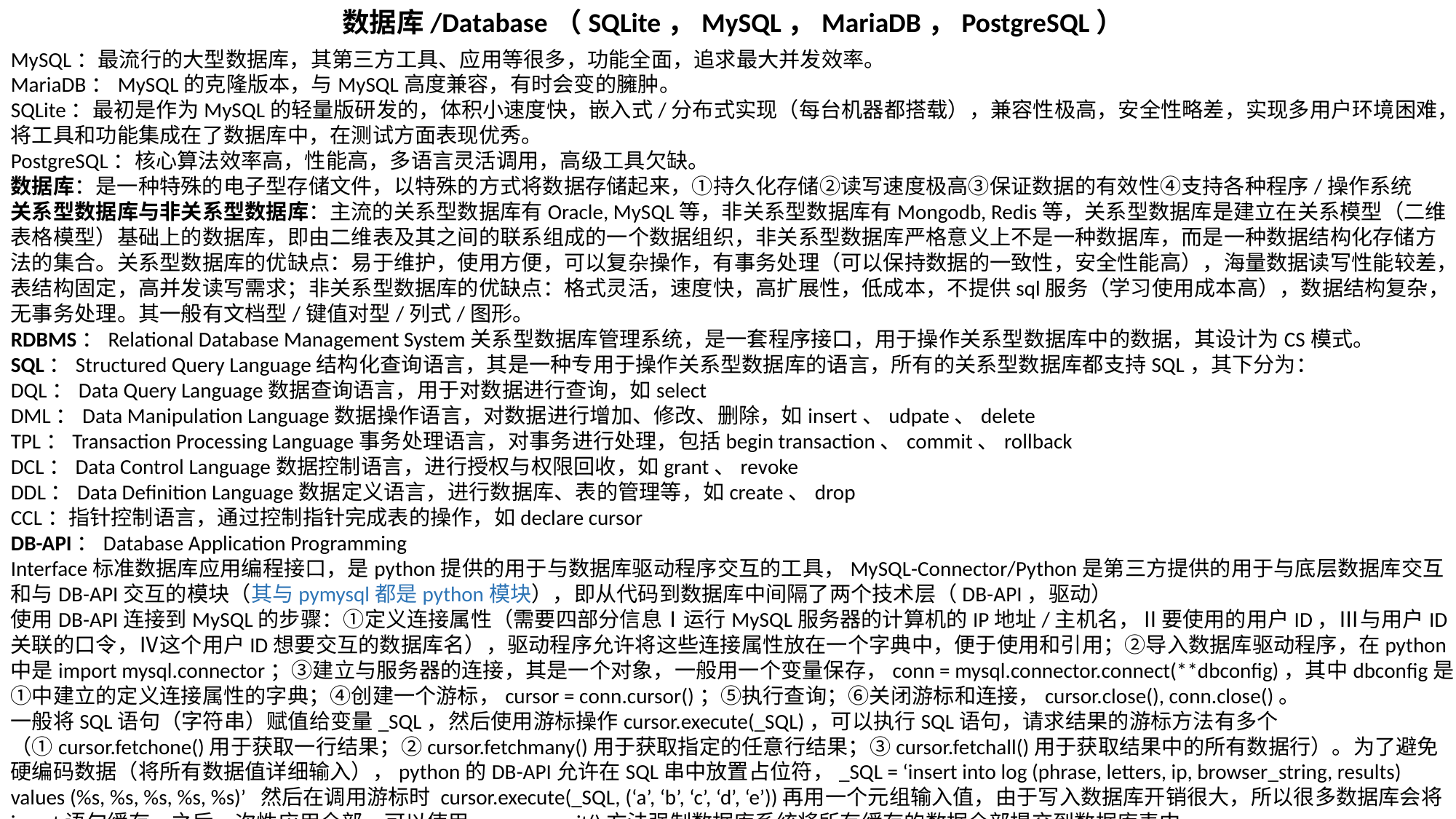

数据库/Database（SQLite，MySQL，MariaDB，PostgreSQL）
MySQL：最流行的大型数据库，其第三方工具、应用等很多，功能全面，追求最大并发效率。
MariaDB：MySQL的克隆版本，与MySQL高度兼容，有时会变的臃肿。
SQLite：最初是作为MySQL的轻量版研发的，体积小速度快，嵌入式/分布式实现（每台机器都搭载），兼容性极高，安全性略差，实现多用户环境困难，将工具和功能集成在了数据库中，在测试方面表现优秀。
PostgreSQL：核心算法效率高，性能高，多语言灵活调用，高级工具欠缺。
数据库：是一种特殊的电子型存储文件，以特殊的方式将数据存储起来，①持久化存储②读写速度极高③保证数据的有效性④支持各种程序/操作系统
关系型数据库与非关系型数据库：主流的关系型数据库有Oracle, MySQL等，非关系型数据库有Mongodb, Redis等，关系型数据库是建立在关系模型（二维表格模型）基础上的数据库，即由二维表及其之间的联系组成的一个数据组织，非关系型数据库严格意义上不是一种数据库，而是一种数据结构化存储方法的集合。关系型数据库的优缺点：易于维护，使用方便，可以复杂操作，有事务处理（可以保持数据的一致性，安全性能高），海量数据读写性能较差，表结构固定，高并发读写需求；非关系型数据库的优缺点：格式灵活，速度快，高扩展性，低成本，不提供sql服务（学习使用成本高），数据结构复杂，无事务处理。其一般有文档型/键值对型/列式/图形。
RDBMS：Relational Database Management System关系型数据库管理系统，是一套程序接口，用于操作关系型数据库中的数据，其设计为CS模式。
SQL：Structured Query Language结构化查询语言，其是一种专用于操作关系型数据库的语言，所有的关系型数据库都支持SQL，其下分为：
DQL：Data Query Language数据查询语言，用于对数据进行查询，如select
DML：Data Manipulation Language数据操作语言，对数据进行增加、修改、删除，如insert、udpate、delete
TPL：Transaction Processing Language事务处理语言，对事务进行处理，包括begin transaction、commit、rollback
DCL：Data Control Language数据控制语言，进行授权与权限回收，如grant、revoke
DDL：Data Definition Language数据定义语言，进行数据库、表的管理等，如create、drop
CCL：指针控制语言，通过控制指针完成表的操作，如declare cursor
DB-API：Database Application Programming Interface标准数据库应用编程接口，是python提供的用于与数据库驱动程序交互的工具，MySQL-Connector/Python是第三方提供的用于与底层数据库交互和与DB-API交互的模块（其与pymysql都是python模块），即从代码到数据库中间隔了两个技术层（DB-API，驱动）
使用DB-API连接到MySQL的步骤：①定义连接属性（需要四部分信息Ⅰ运行MySQL服务器的计算机的IP地址/主机名，Ⅱ要使用的用户ID，Ⅲ与用户ID关联的口令，Ⅳ这个用户ID想要交互的数据库名），驱动程序允许将这些连接属性放在一个字典中，便于使用和引用；②导入数据库驱动程序，在python中是import mysql.connector；③建立与服务器的连接，其是一个对象，一般用一个变量保存，conn = mysql.connector.connect(**dbconfig)，其中dbconfig是①中建立的定义连接属性的字典；④创建一个游标，cursor = conn.cursor()；⑤执行查询；⑥关闭游标和连接，cursor.close(), conn.close()。
一般将SQL语句（字符串）赋值给变量_SQL，然后使用游标操作cursor.execute(_SQL)，可以执行SQL语句，请求结果的游标方法有多个（①cursor.fetchone()用于获取一行结果；②cursor.fetchmany()用于获取指定的任意行结果；③cursor.fetchall()用于获取结果中的所有数据行）。为了避免硬编码数据（将所有数据值详细输入），python的DB-API允许在SQL串中放置占位符，_SQL = ‘insert into log (phrase, letters, ip, browser_string, results) values (%s, %s, %s, %s, %s)’  然后在调用游标时 cursor.execute(_SQL, (‘a’, ‘b’, ‘c’, ‘d’, ‘e’))再用一个元组输入值，由于写入数据库开销很大，所以很多数据库会将insert语句缓存，之后一次性应用全部，可以使用conn.commit()方法强制数据库系统将所有缓存的数据全部提交到数据库表中。